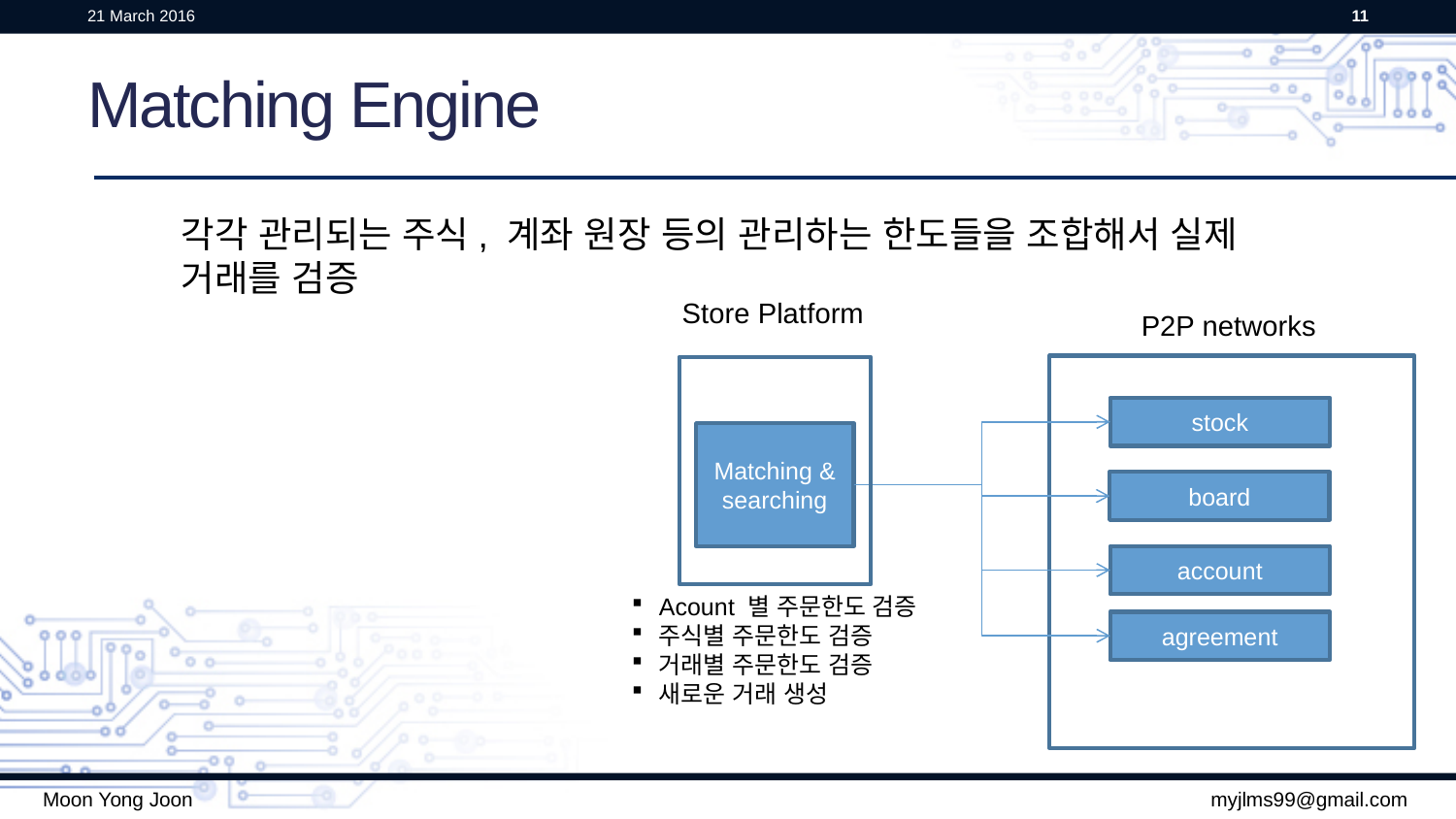

21 March 2016
11
# Matching Engine
각각 관리되는 주식, 계좌 원장 등의 관리하는 한도들을 조합해서 실제 거래를 검증
Store Platform
P2P networks

stock
Matching & searching
board
account
Acount 별 주문한도 검증
주식별 주문한도 검증
거래별 주문한도 검증
새로운 거래 생성
agreement
Moon Yong Joon
myjlms99@gmail.com